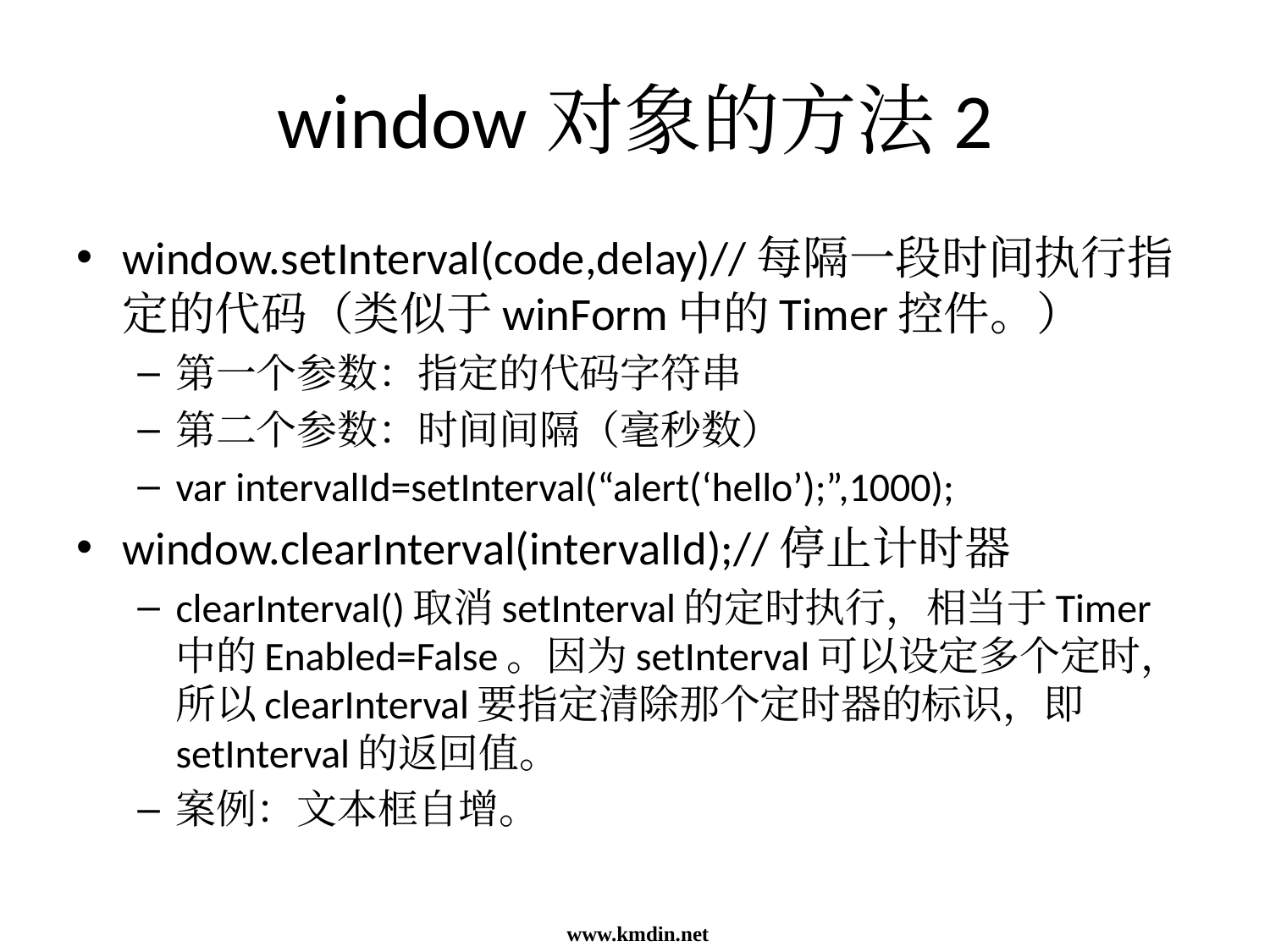

window对象的方法2
window.setInterval(code,delay)//每隔一段时间执行指定的代码（类似于winForm中的Timer控件。）
第一个参数：指定的代码字符串
第二个参数：时间间隔（毫秒数）
var intervalId=setInterval(“alert(‘hello’);”,1000);
window.clearInterval(intervalId);//停止计时器
clearInterval()取消setInterval的定时执行，相当于Timer中的Enabled=False。因为setInterval可以设定多个定时，所以clearInterval要指定清除那个定时器的标识，即setInterval的返回值。
案例：文本框自增。